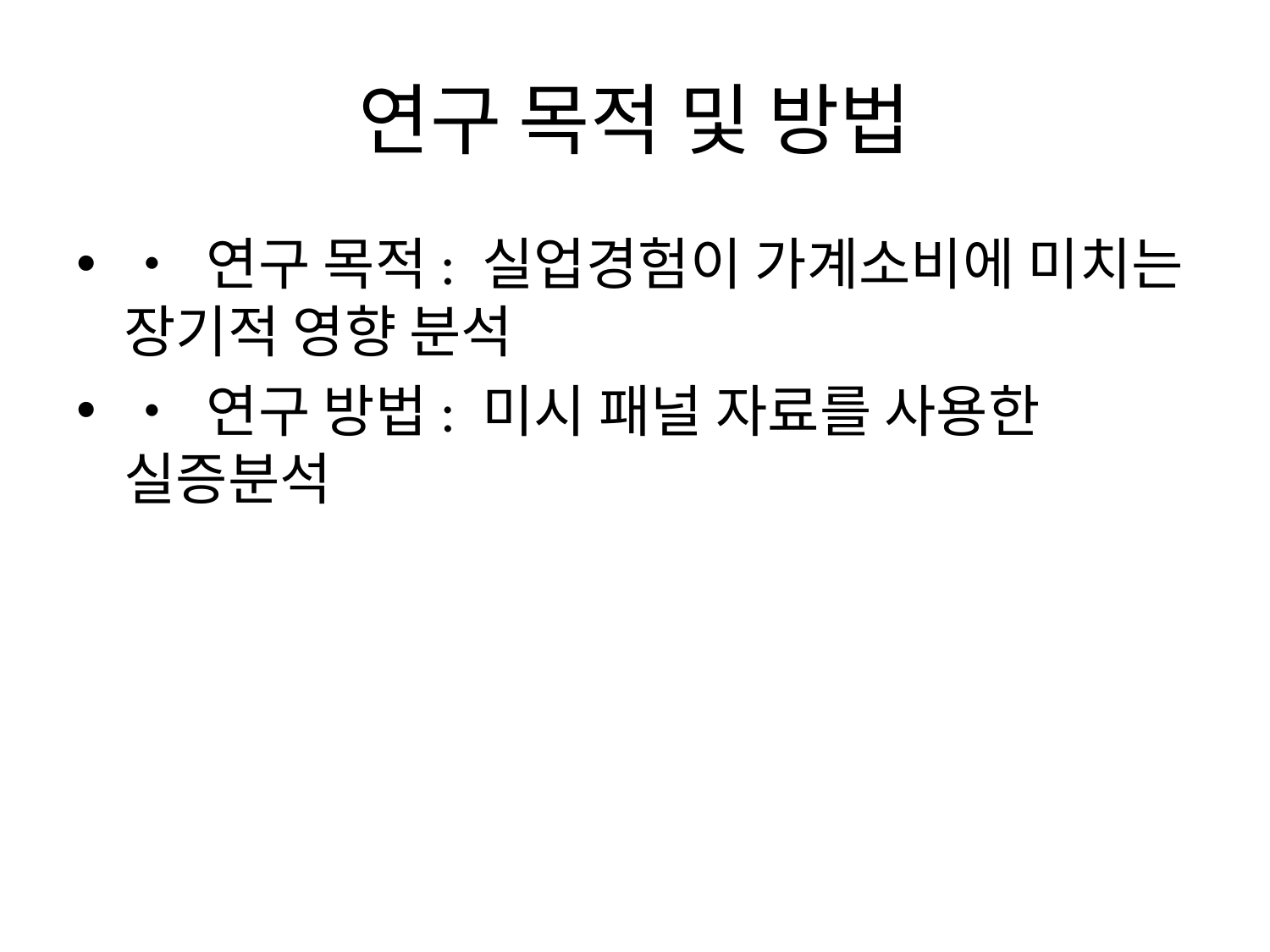

# 연구 목적 및 방법
• 연구 목적: 실업경험이 가계소비에 미치는 장기적 영향 분석
• 연구 방법: 미시 패널 자료를 사용한 실증분석